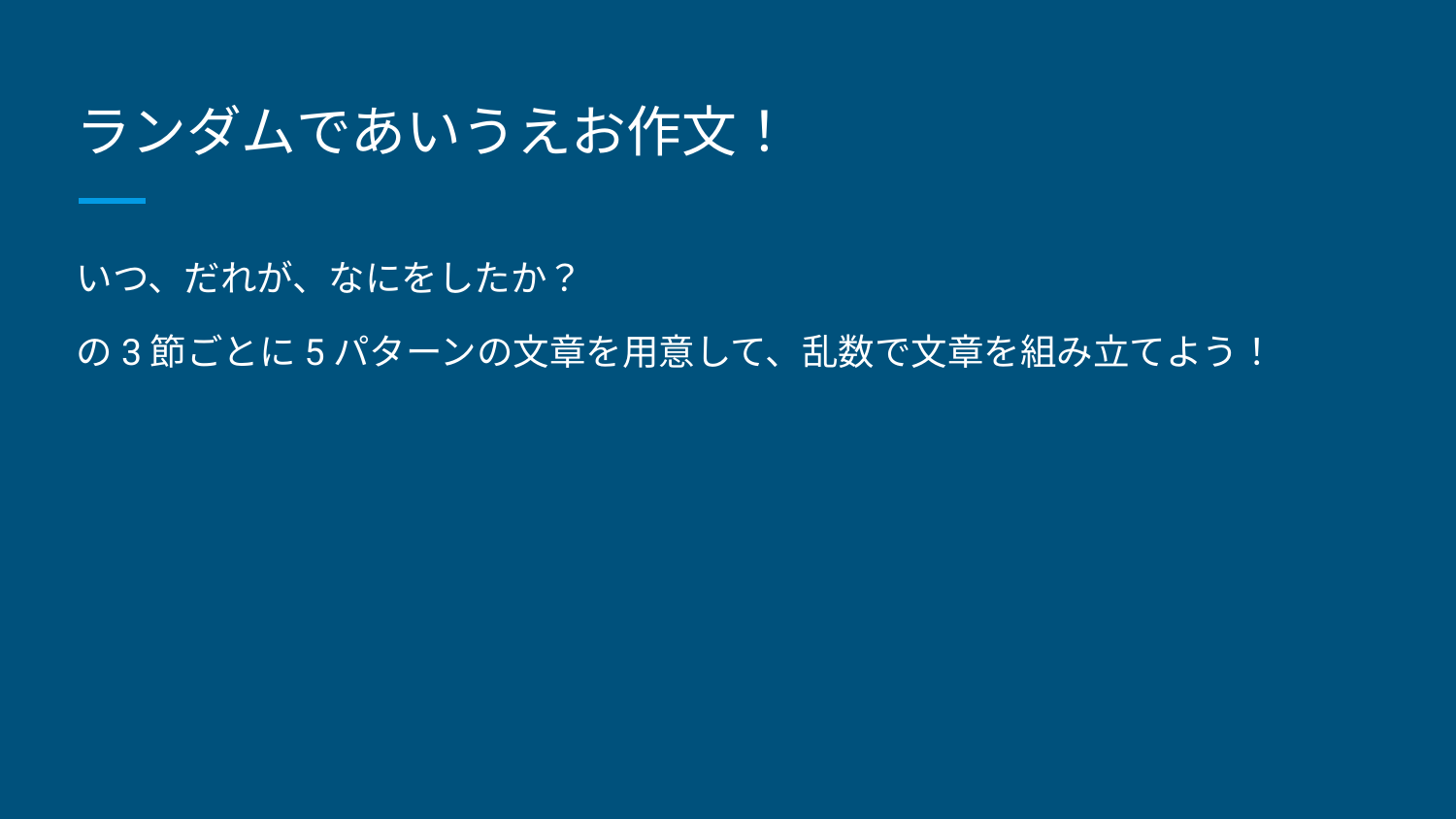

# ランダムであいうえお作文！
いつ、だれが、なにをしたか？
の3節ごとに5パターンの文章を用意して、乱数で文章を組み立てよう！